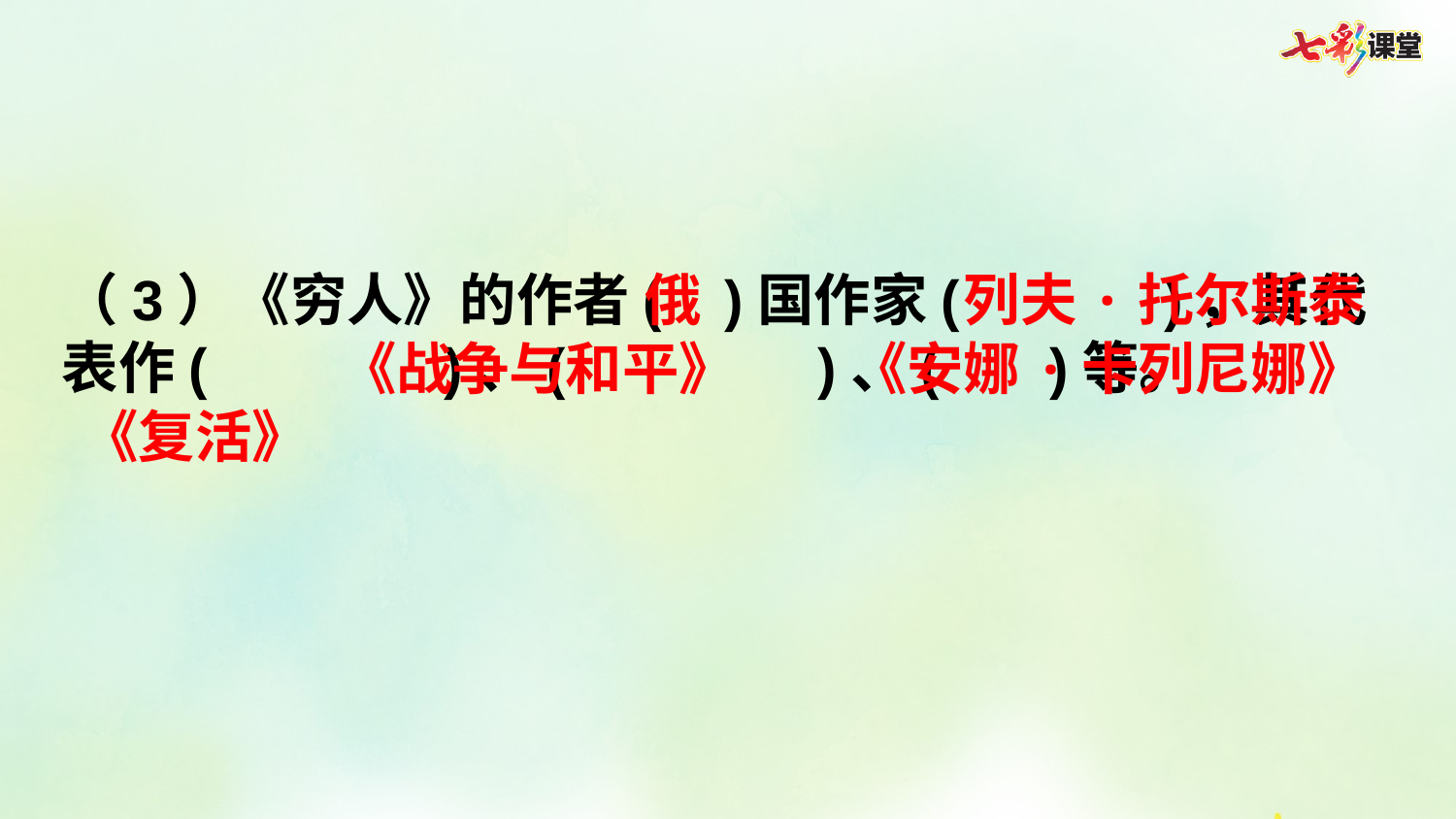

（3）《穷人》的作者(    )国作家(             )，其代表作(               )、(                )、(       )等。
俄
列夫·托尔斯泰
《战争与和平》
《安娜·卡列尼娜》
《复活》